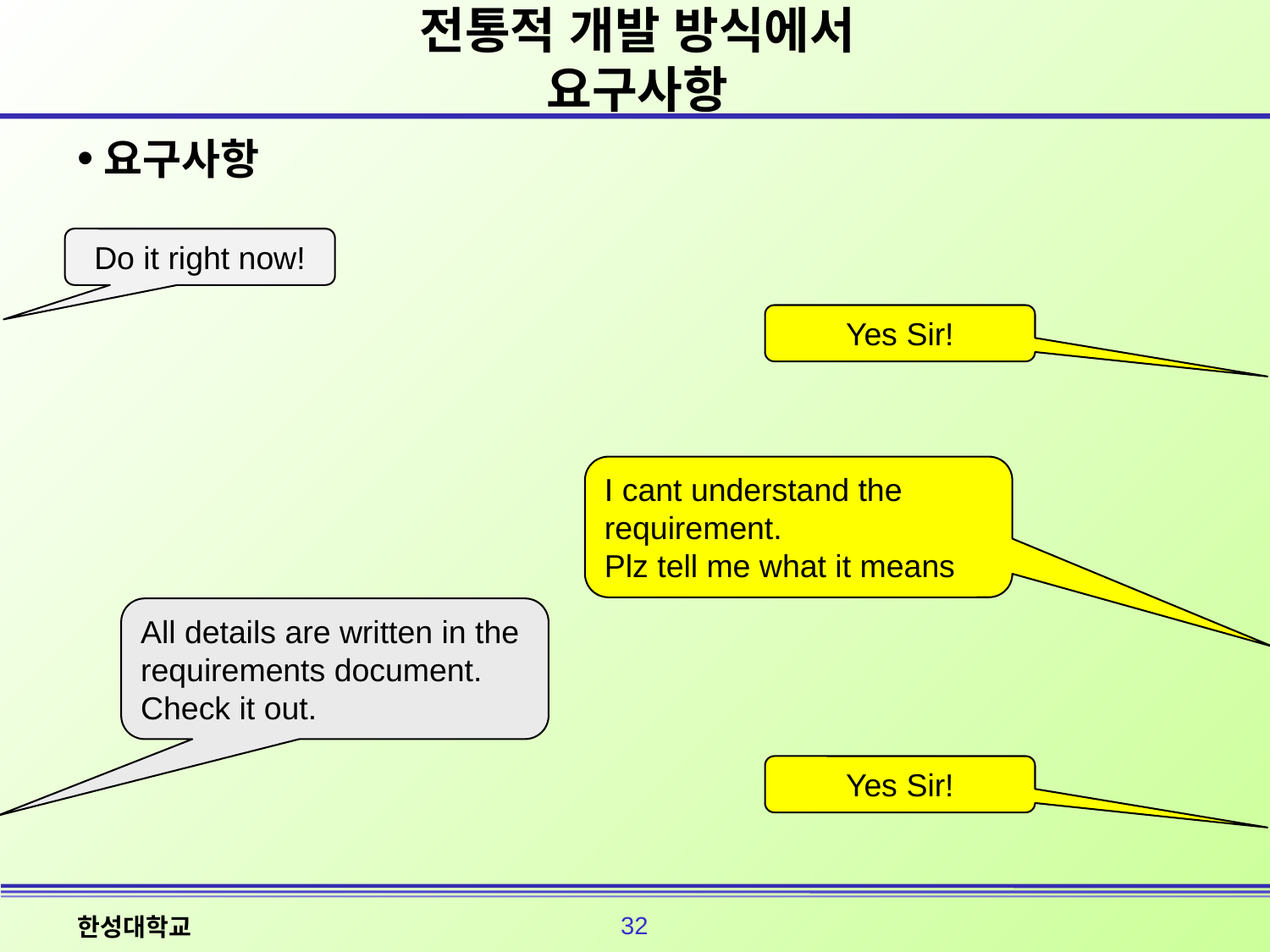

# 전통적 개발 방식에서 요구사항
요구사항
Do it right now!
Yes Sir!
I cant understand the requirement.
Plz tell me what it means
All details are written in the requirements document.
Check it out.
Yes Sir!